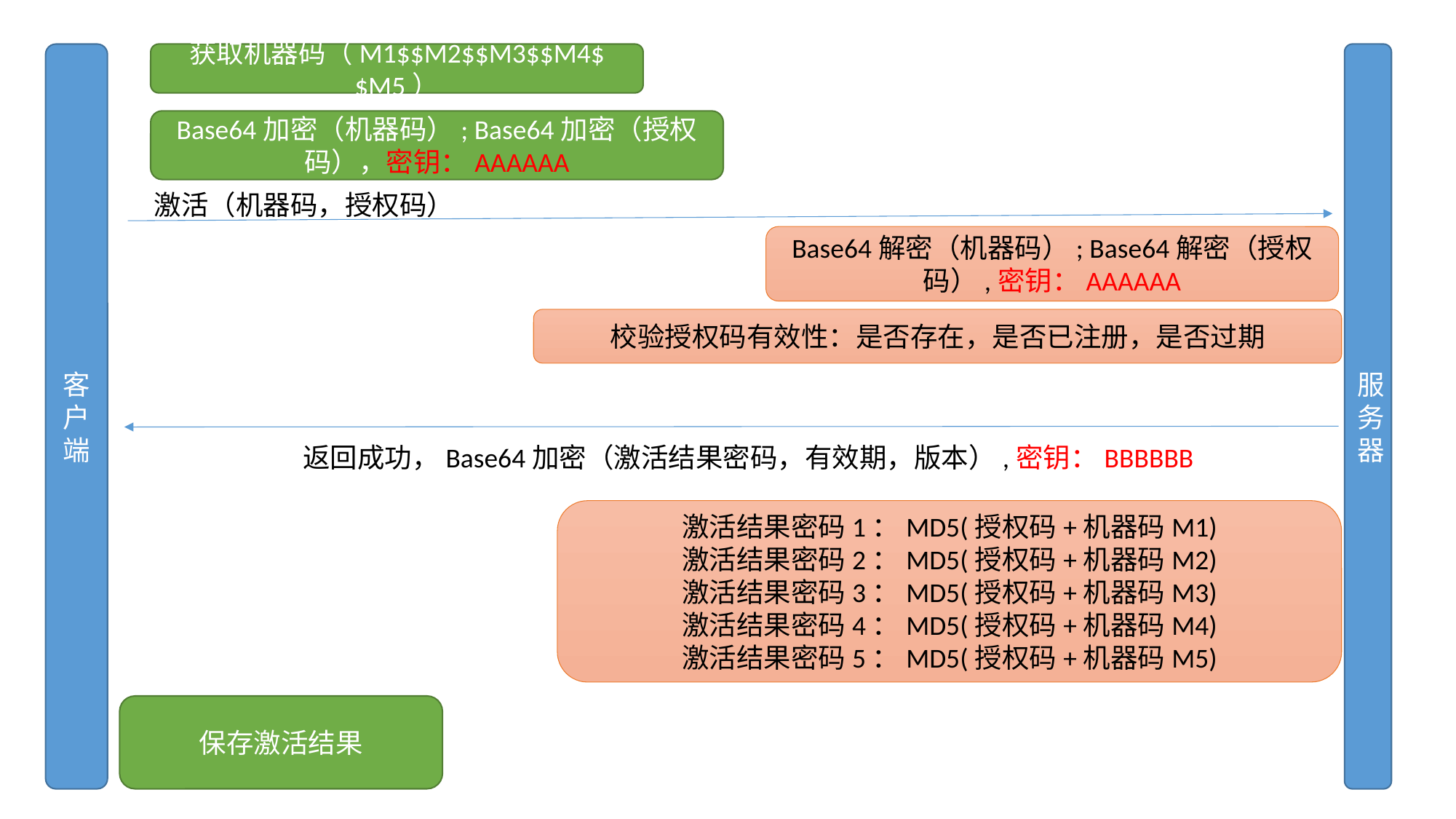

客户端
获取机器码（M1$$M2$$M3$$M4$$M5）
服务器
Base64加密（机器码）; Base64加密（授权码），密钥：AAAAAA
激活（机器码，授权码）
Base64解密（机器码）; Base64解密（授权码）,密钥：AAAAAA
校验授权码有效性：是否存在，是否已注册，是否过期
返回成功，Base64加密（激活结果密码，有效期，版本）,密钥：BBBBBB
激活结果密码1：MD5(授权码+机器码M1)
激活结果密码2：MD5(授权码+机器码M2)
激活结果密码3：MD5(授权码+机器码M3)
激活结果密码4：MD5(授权码+机器码M4)
激活结果密码5：MD5(授权码+机器码M5)
保存激活结果